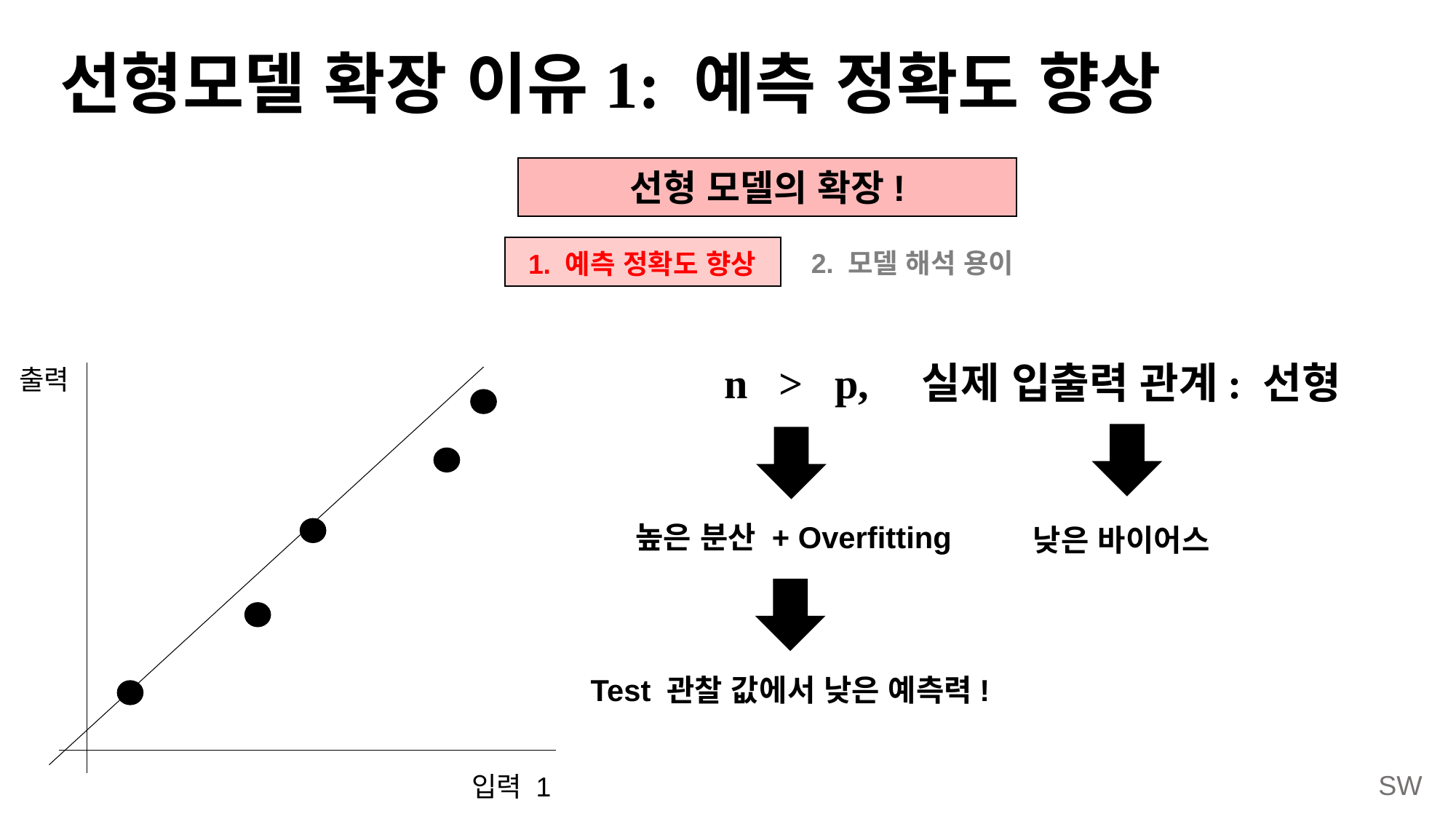

# 선형모델 확장 이유1: 예측 정확도 향상
선형 모델의 확장!

2. 모델 해석 용이
1. 예측 정확도 향상
n   >   p,    실제 입출력 관계: 선형
출력

높은 분산 + Overfitting
낮은 바이어스

Test 관찰 값에서 낮은 예측력!

입력 1